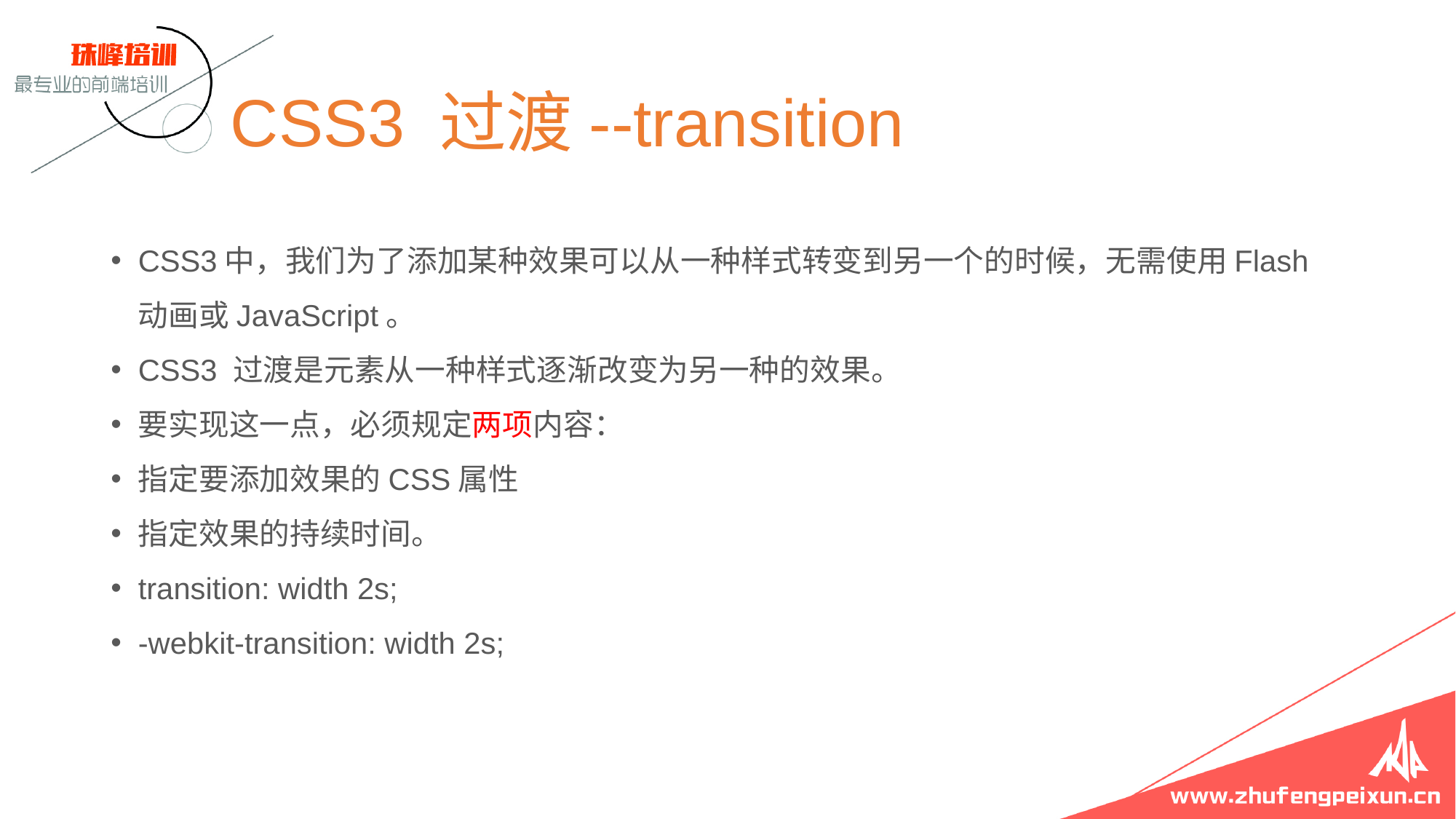

# CSS3 过渡--transition
CSS3中，我们为了添加某种效果可以从一种样式转变到另一个的时候，无需使用Flash动画或JavaScript。
CSS3 过渡是元素从一种样式逐渐改变为另一种的效果。
要实现这一点，必须规定两项内容：
指定要添加效果的CSS属性
指定效果的持续时间。
transition: width 2s;
-webkit-transition: width 2s;